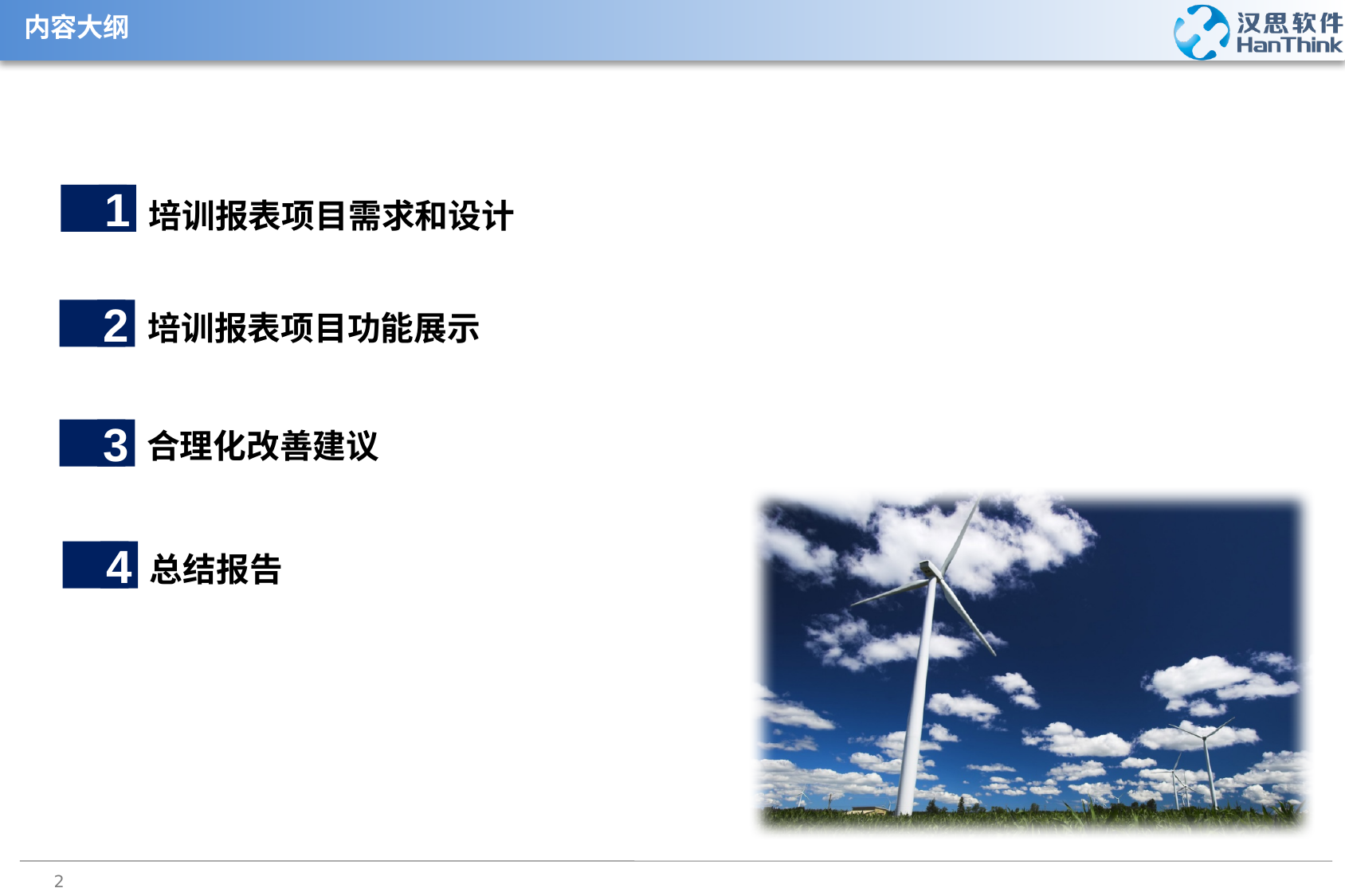

# 内容大纲

1

培训报表项目需求和设计

2

培训报表项目功能展示

3

合理化改善建议

4

总结报告
2